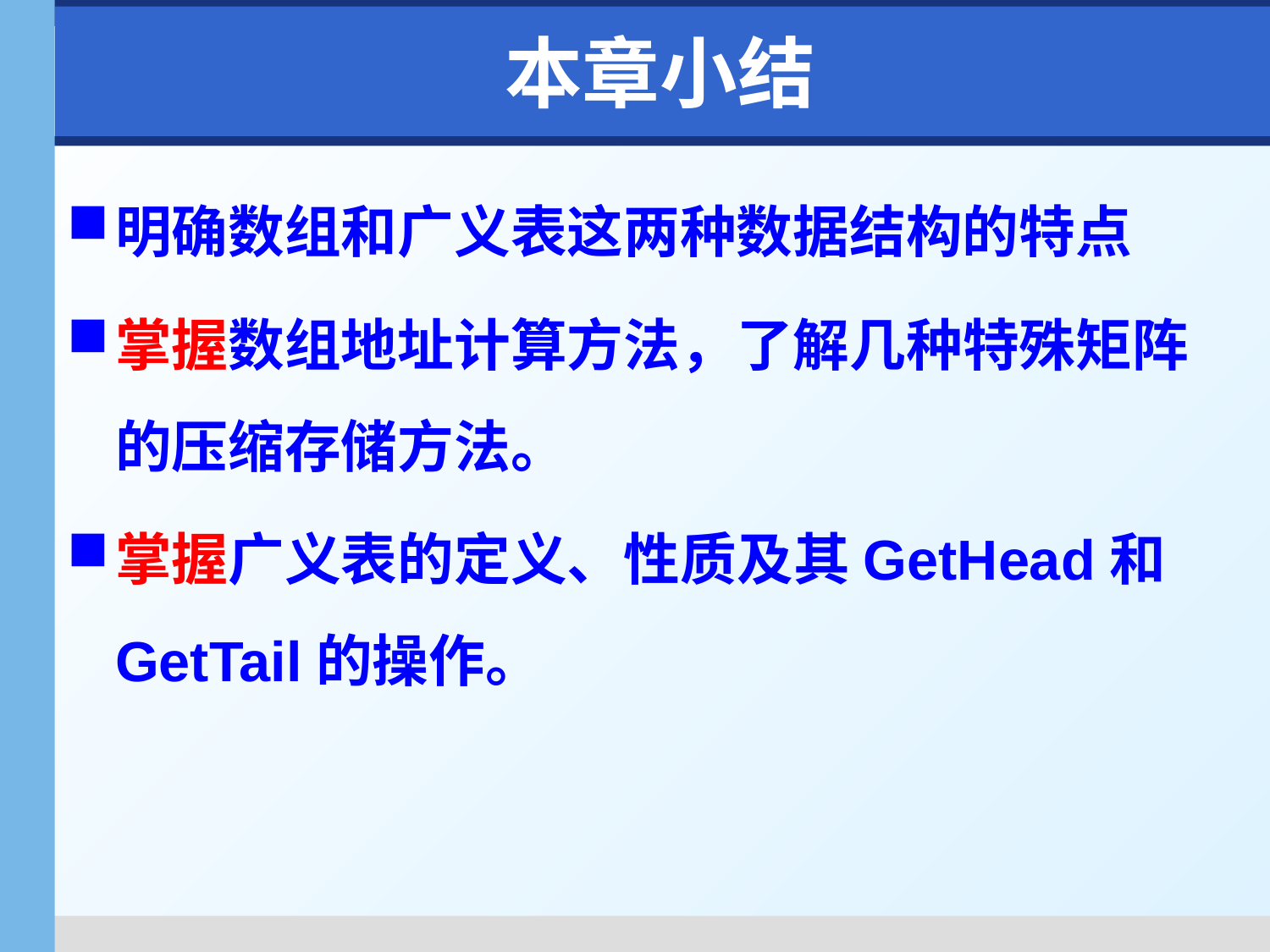

# 本章小结
明确数组和广义表这两种数据结构的特点
掌握数组地址计算方法，了解几种特殊矩阵的压缩存储方法。
掌握广义表的定义、性质及其GetHead和GetTail的操作。